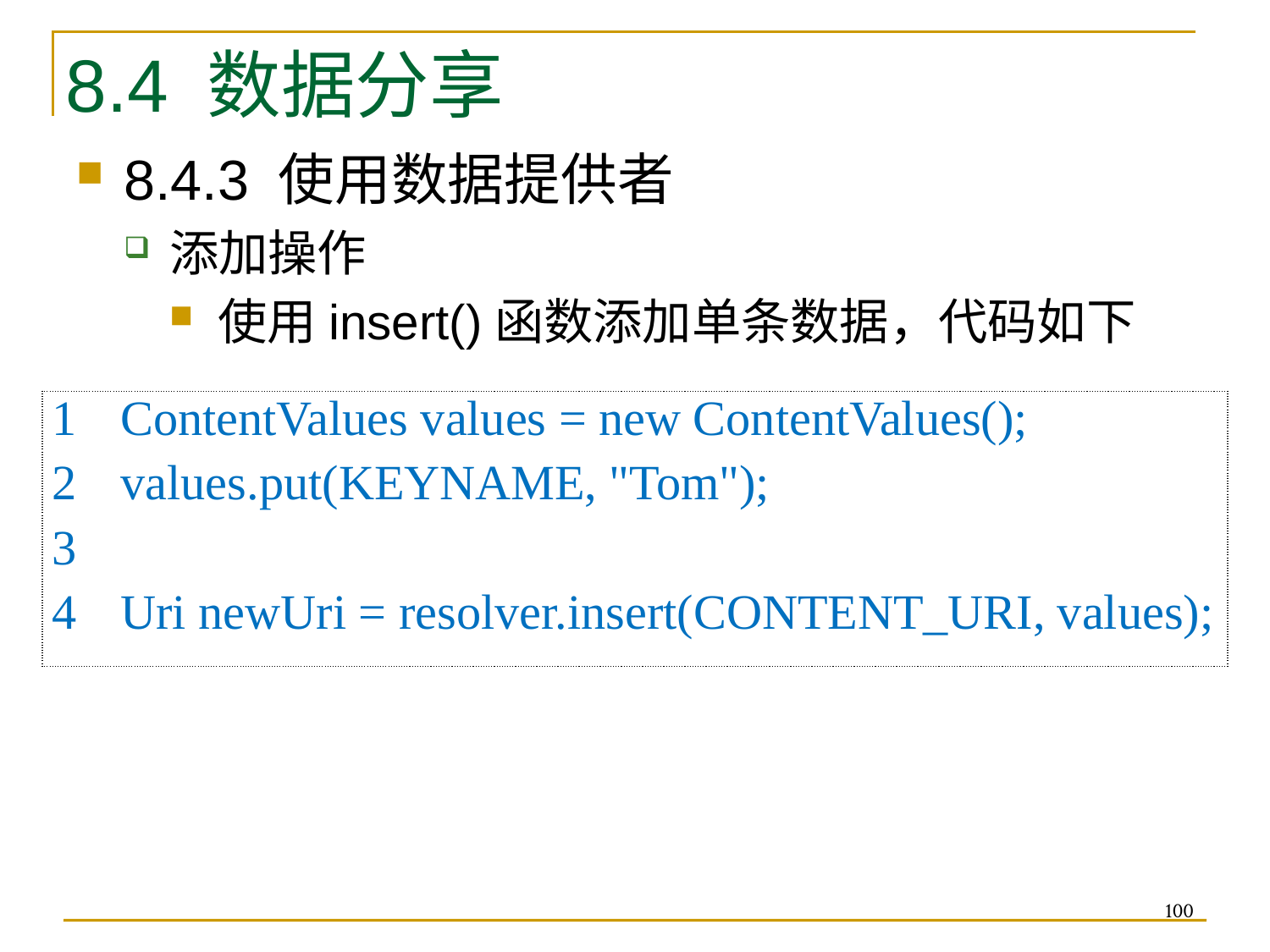

# 8.4 数据分享
8.4.3 使用数据提供者
添加操作
使用insert()函数添加单条数据，代码如下
| 1 ContentValues values = new ContentValues(); 2 values.put(KEYNAME, "Tom"); 3 4 Uri newUri = resolver.insert(CONTENT\_URI, values); |
| --- |
100